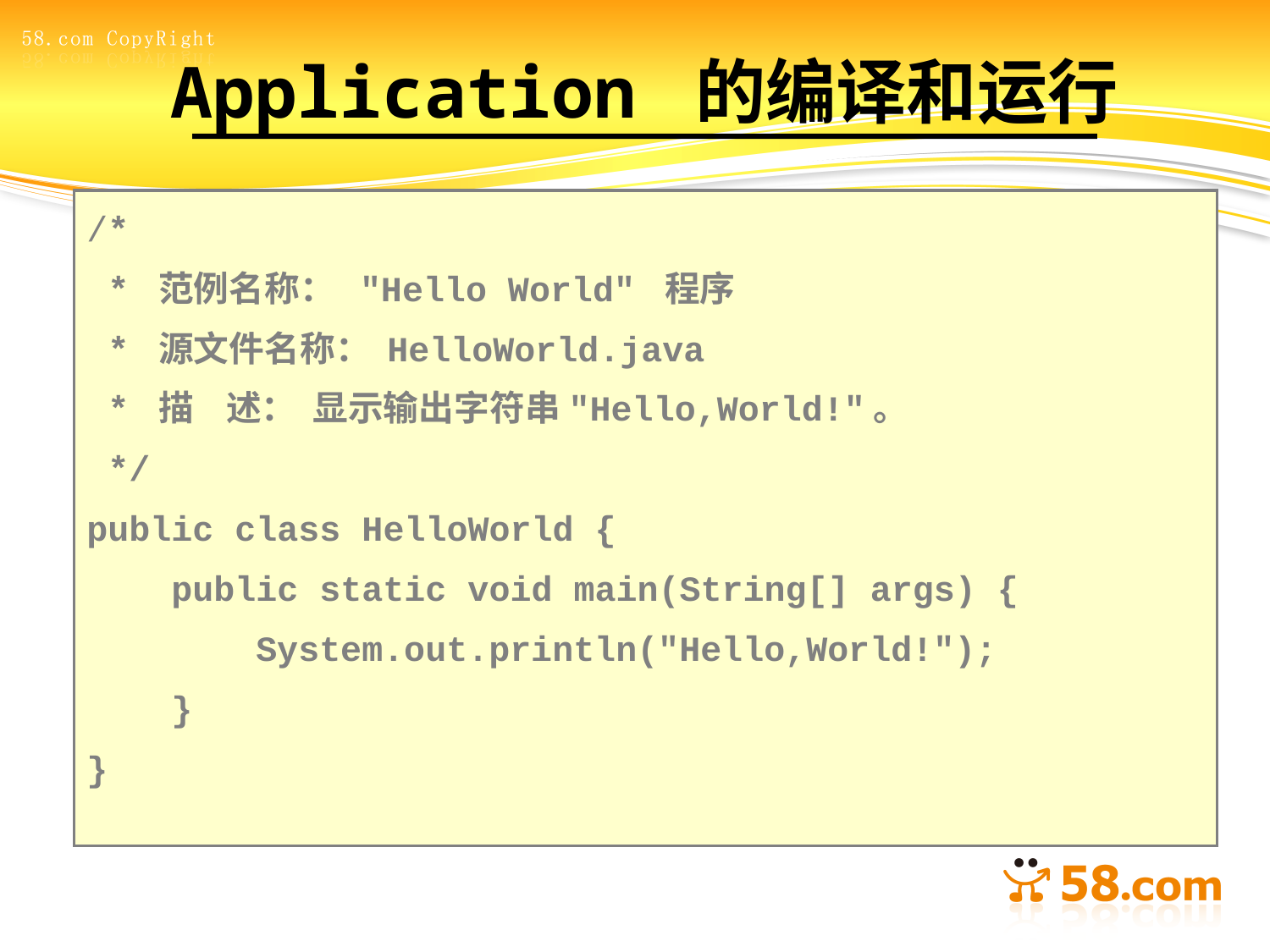

Application 的编译和运行
/*
 * 范例名称：  "Hello World" 程序
 * 源文件名称： HelloWorld.java
 * 描    述：  显示输出字符串"Hello,World!"。
 */
public class HelloWorld {
    public static void main(String[] args) {
        System.out.println("Hello,World!");
    }
}